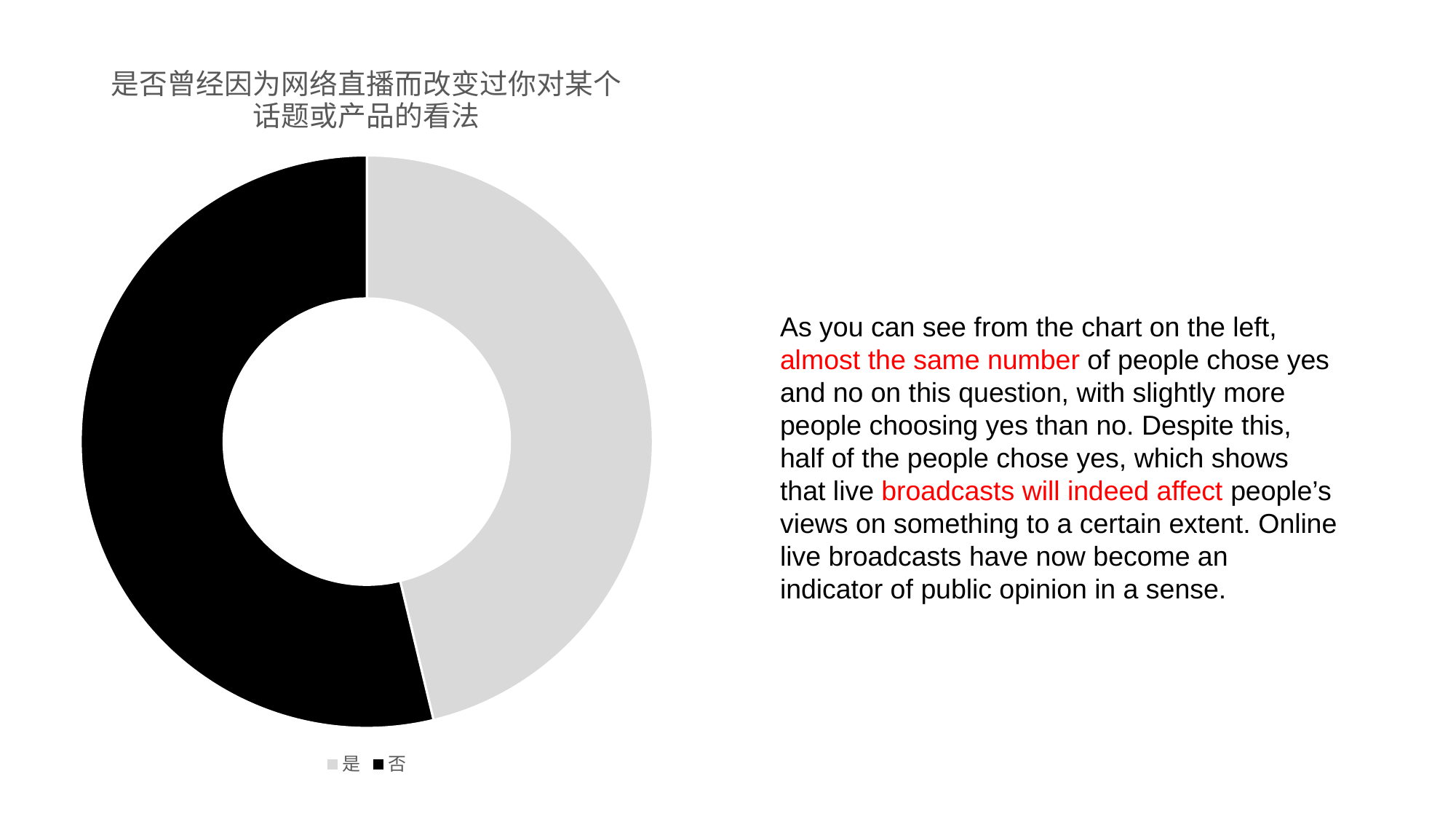

### Chart:

| Category | 是否曾经因为网络直播而改变过你对某个话题或产品的看法 |
|---|---|
| 是 | 37.0 |
| 否 | 43.0 |
As you can see from the chart on the left, almost the same number of people chose yes and no on this question, with slightly more people choosing yes than no. Despite this, half of the people chose yes, which shows that live broadcasts will indeed affect people’s views on something to a certain extent. Online live broadcasts have now become an indicator of public opinion in a sense.